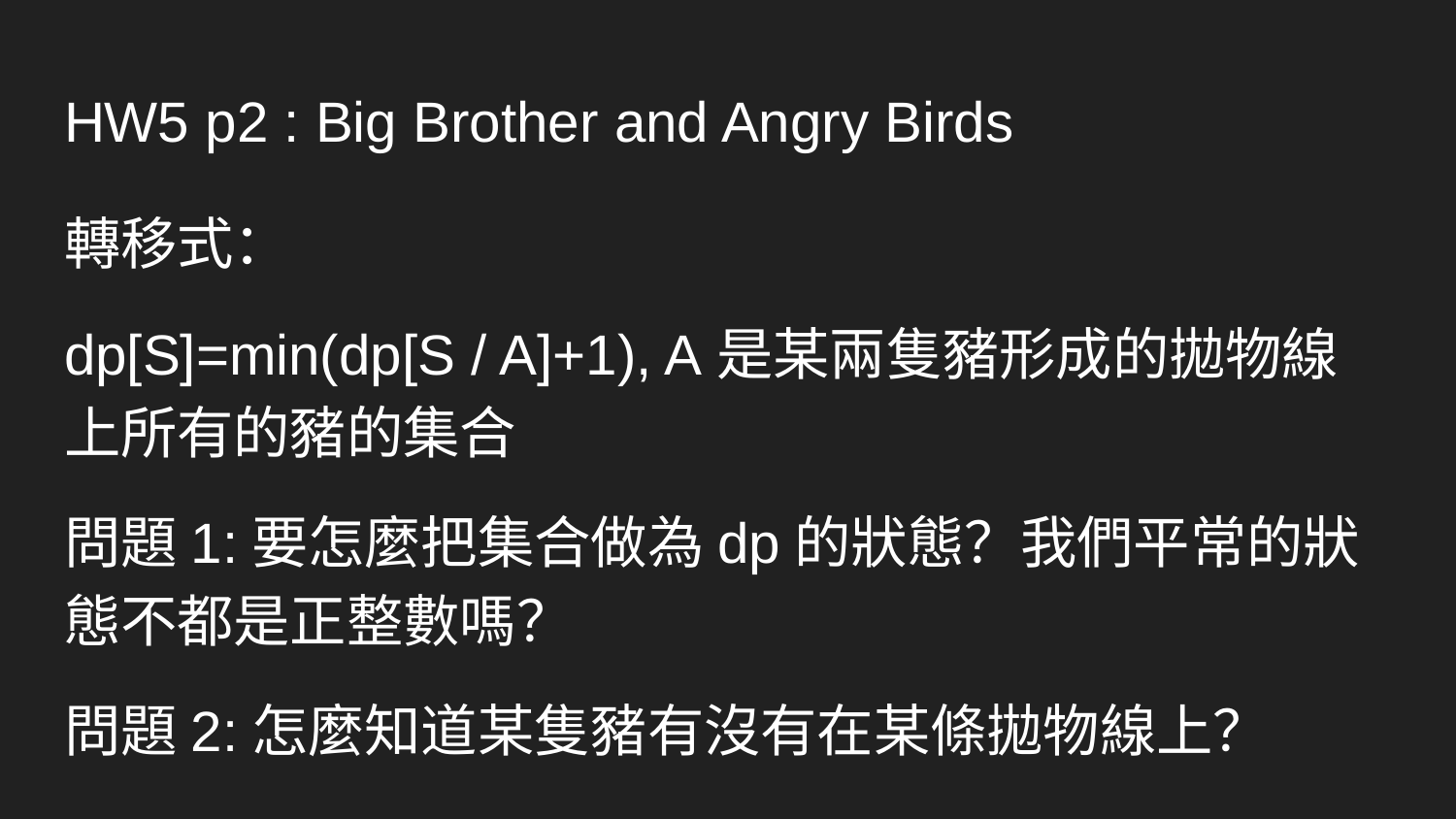

# HW5 p2 : Big Brother and Angry Birds
轉移式：
dp[S]=min(dp[S / A]+1), A是某兩隻豬形成的拋物線上所有的豬的集合
問題1:要怎麼把集合做為dp的狀態？我們平常的狀態不都是正整數嗎？
問題2:怎麼知道某隻豬有沒有在某條拋物線上？